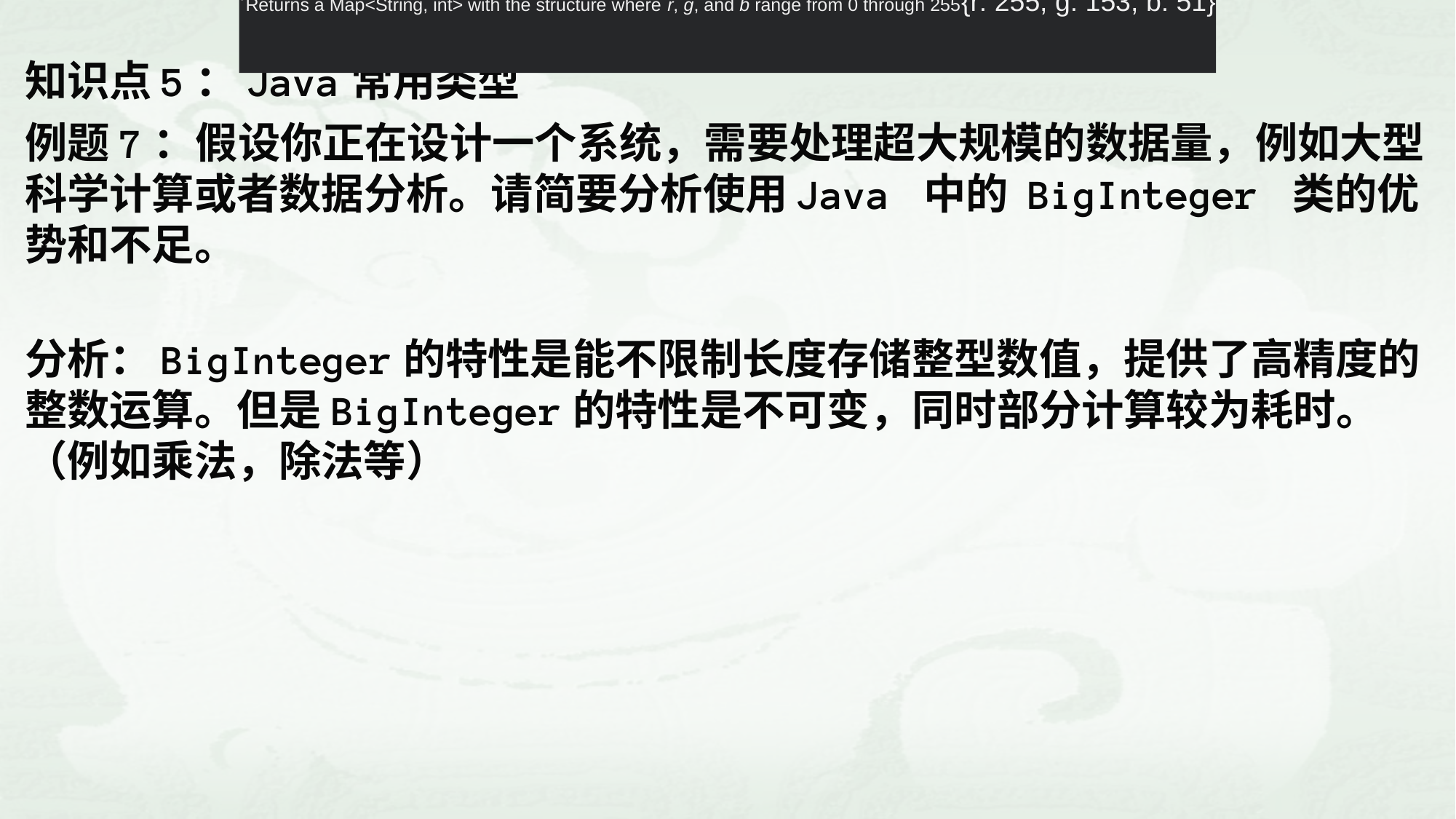

Returns a Map<String, int> with the structure where r, g, and b range from 0 through 255{r: 255, g: 153, b: 51}

知识点5：Java常用类型
例题7：假设你正在设计一个系统，需要处理超大规模的数据量，例如大型科学计算或者数据分析。请简要分析使用Java 中的 BigInteger 类的优势和不足。
分析：BigInteger的特性是能不限制长度存储整型数值，提供了高精度的整数运算。但是BigInteger的特性是不可变，同时部分计算较为耗时。（例如乘法，除法等）